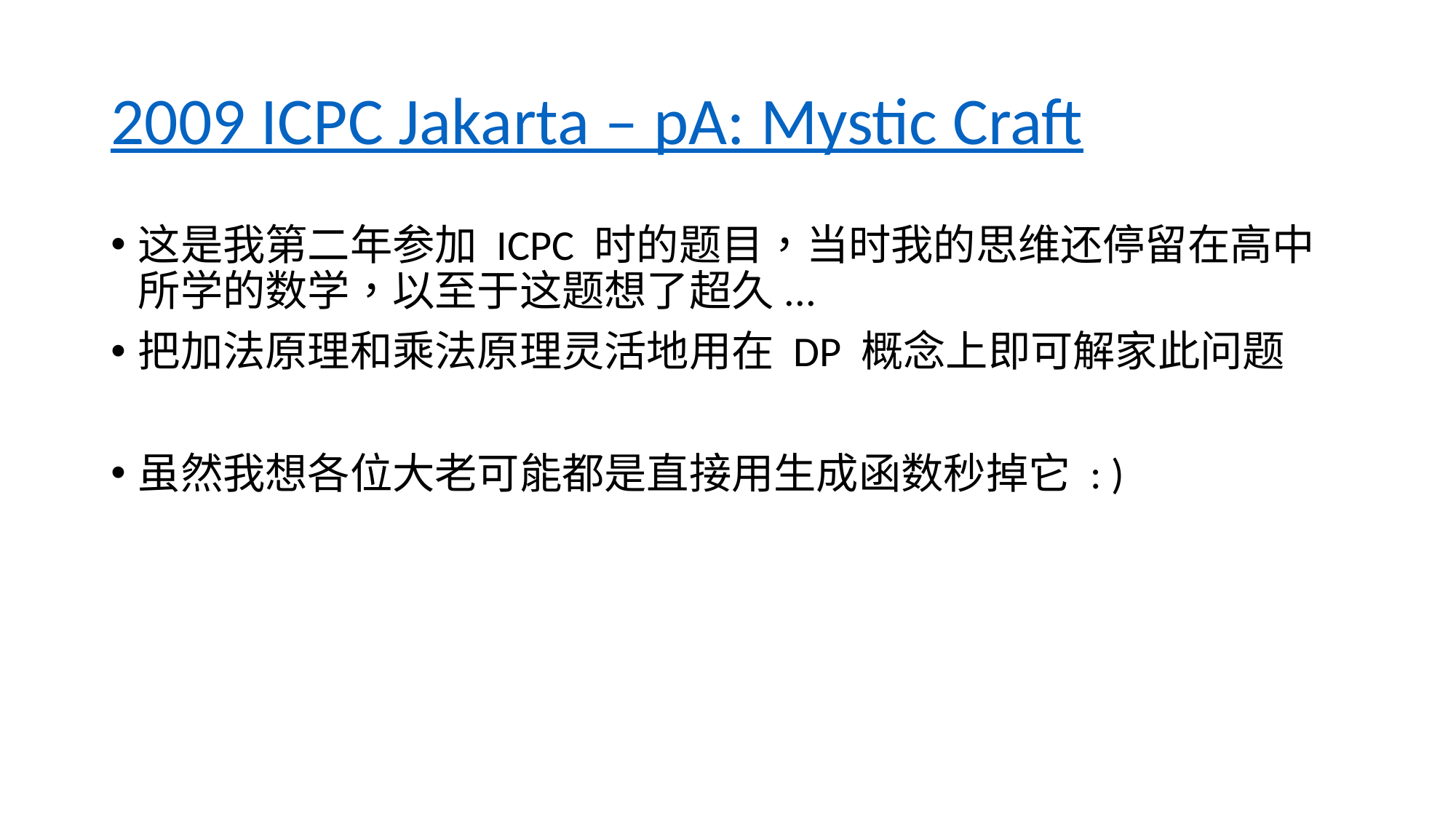

# 2009 ICPC Jakarta – pA: Mystic Craft
这是我第二年参加 ICPC 时的题目，当时我的思维还停留在高中所学的数学，以至于这题想了超久...
把加法原理和乘法原理灵活地用在 DP 概念上即可解家此问题

虽然我想各位大老可能都是直接用生成函数秒掉它 : )